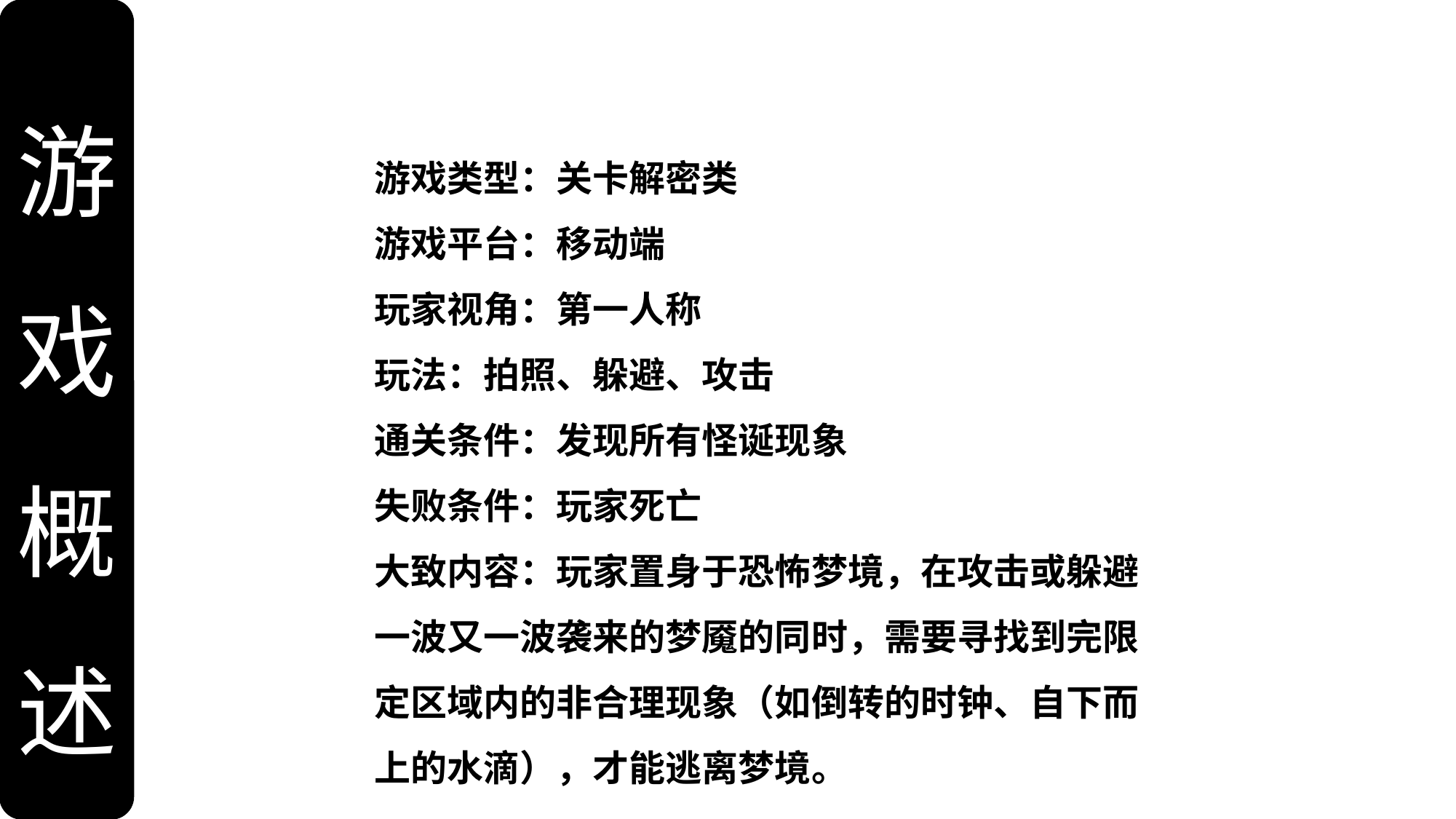

游
戏
概
述
游戏类型：关卡解密类
游戏平台：移动端
玩家视角：第一人称
玩法：拍照、躲避、攻击
通关条件：发现所有怪诞现象
失败条件：玩家死亡
大致内容：玩家置身于恐怖梦境，在攻击或躲避一波又一波袭来的梦魇的同时，需要寻找到完限定区域内的非合理现象（如倒转的时钟、自下而上的水滴），才能逃离梦境。